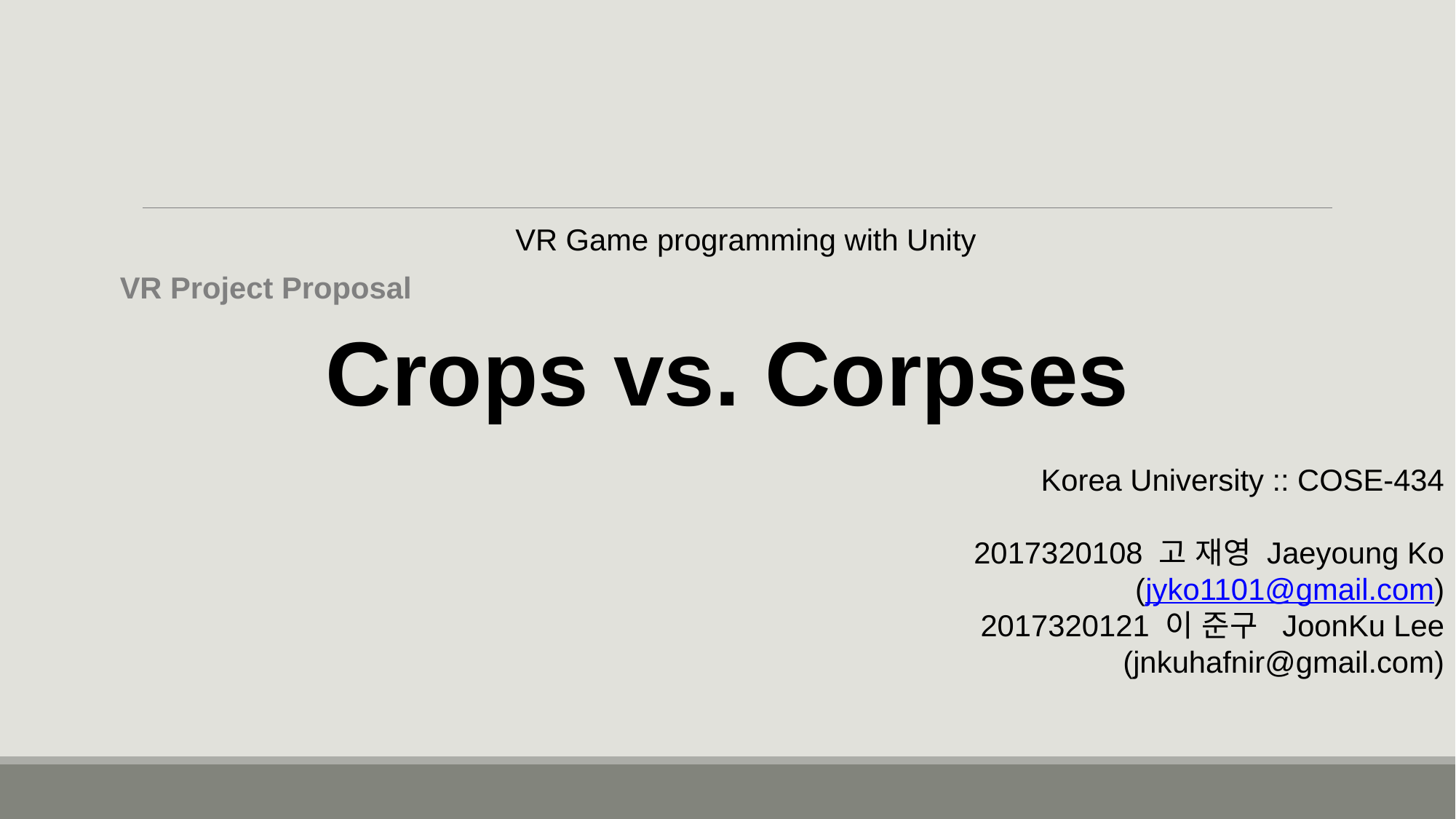

VR Game programming with Unity
	VR Project Proposal
Crops vs. Corpses

Korea University :: COSE-434

2017320108 고 재영 Jaeyoung Ko
(jyko1101@gmail.com)
2017320121 이 준구  JoonKu Lee
(jnkuhafnir@gmail.com)